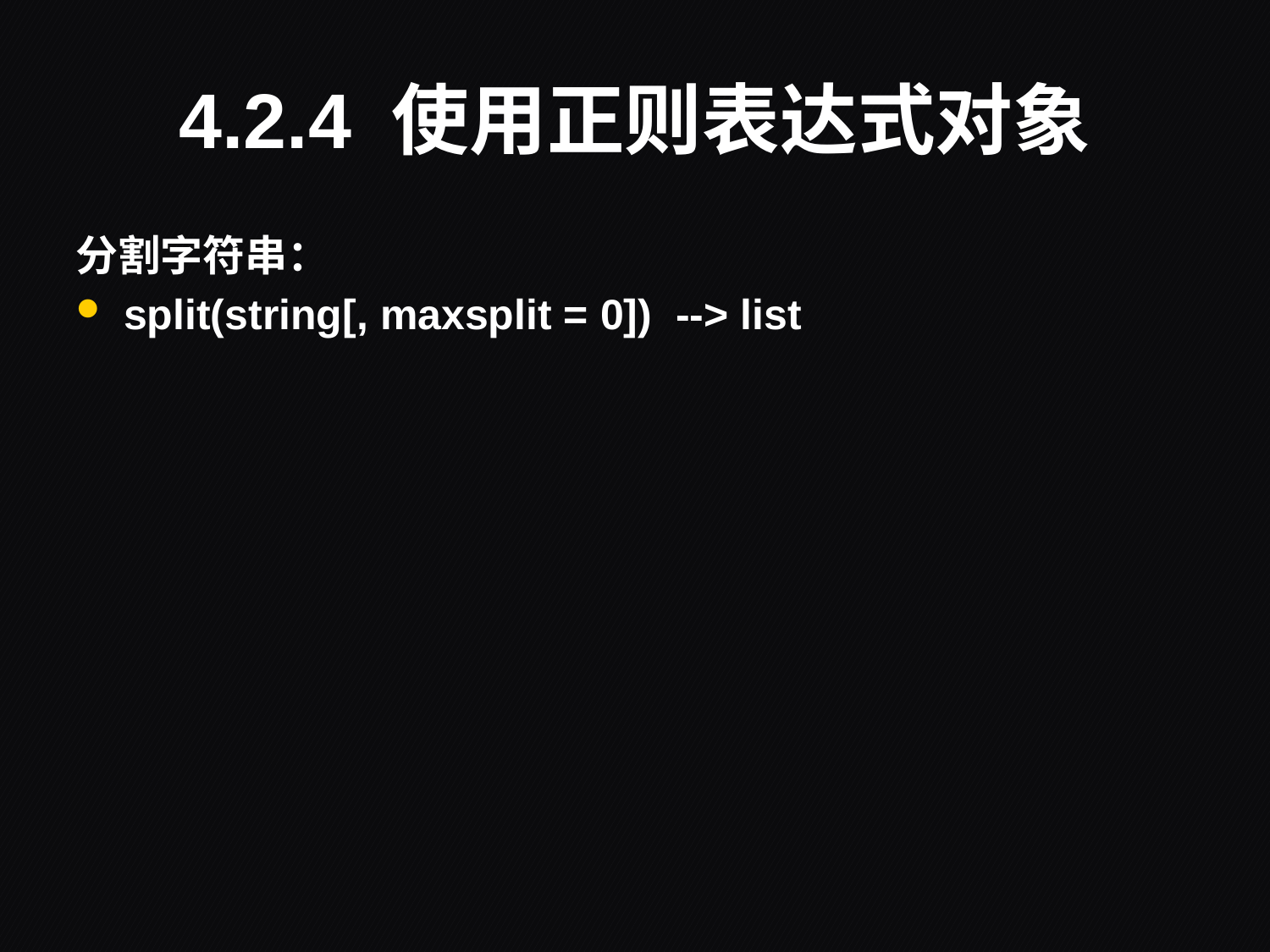

# 4.2.4 使用正则表达式对象
分割字符串：
split(string[, maxsplit = 0])  --> list